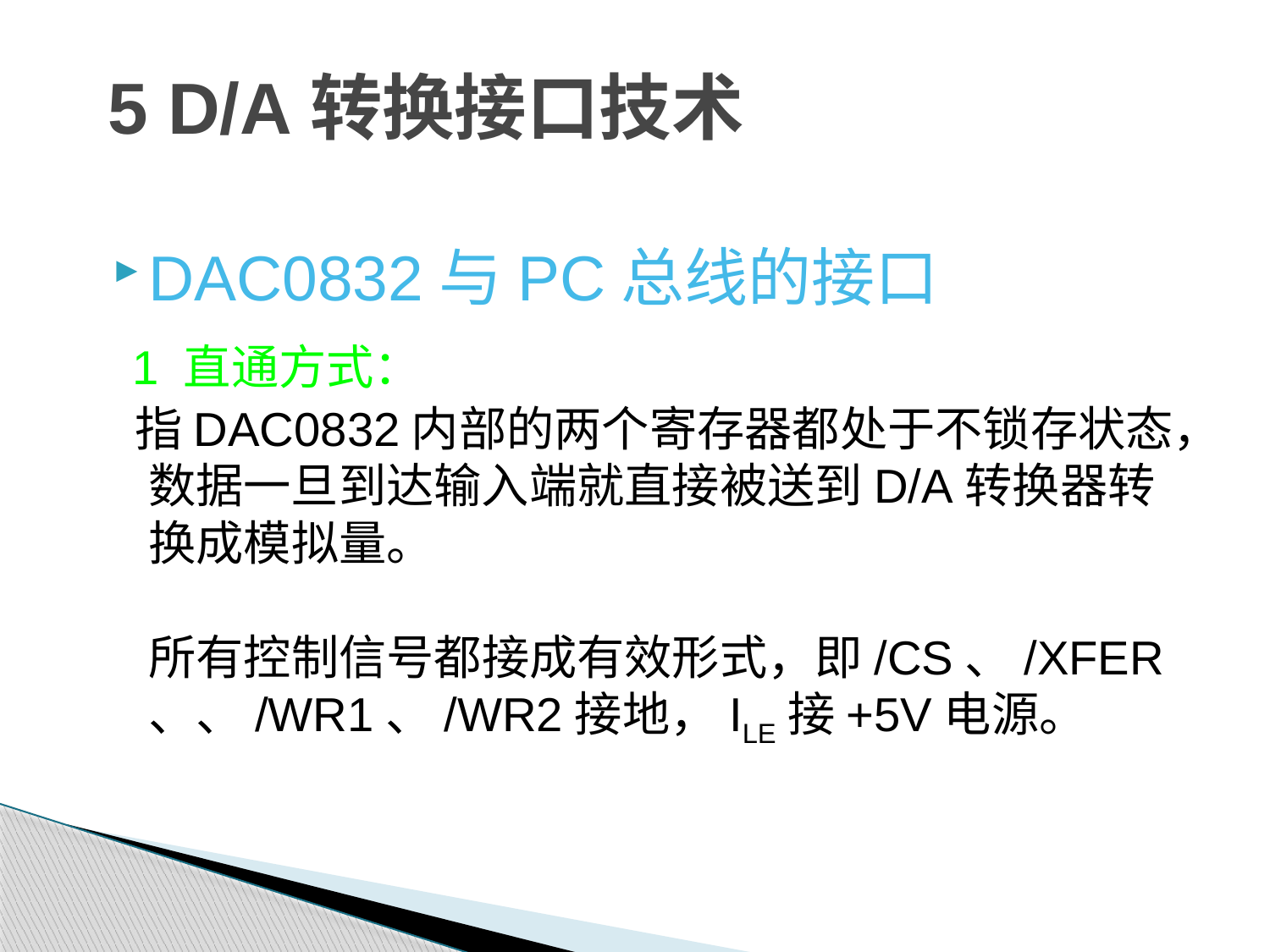

# 5 D/A转换接口技术
DAC0832与PC总线的接口
 1 直通方式：
 指DAC0832内部的两个寄存器都处于不锁存状态，数据一旦到达输入端就直接被送到D/A转换器转换成模拟量。
 所有控制信号都接成有效形式，即/CS、/XFER、、/WR1、/WR2接地，ILE接+5V电源。